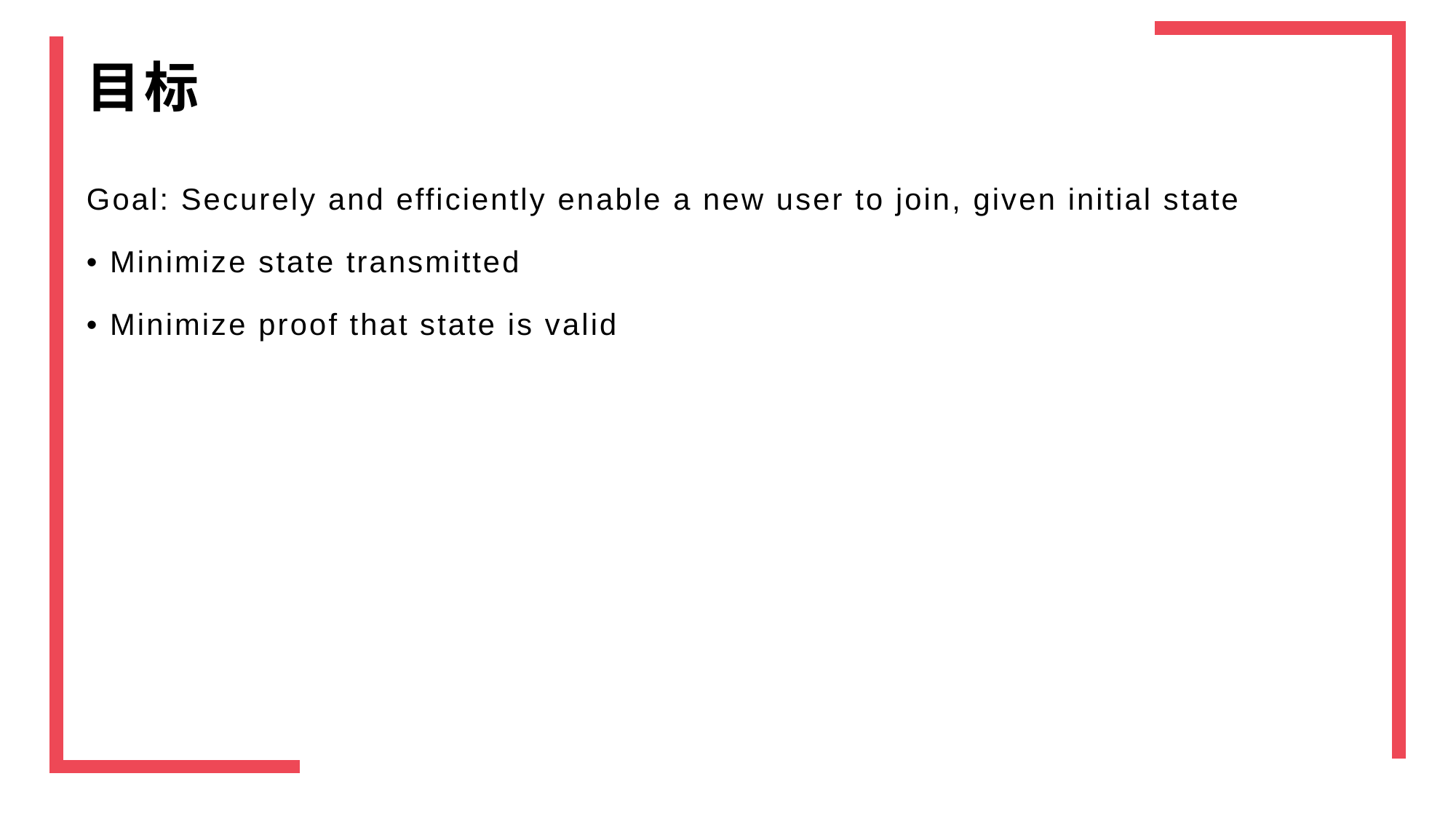

# 目标
Goal: Securely and efficiently enable a new user to join, given initial state
• Minimize state transmitted
• Minimize proof that state is valid